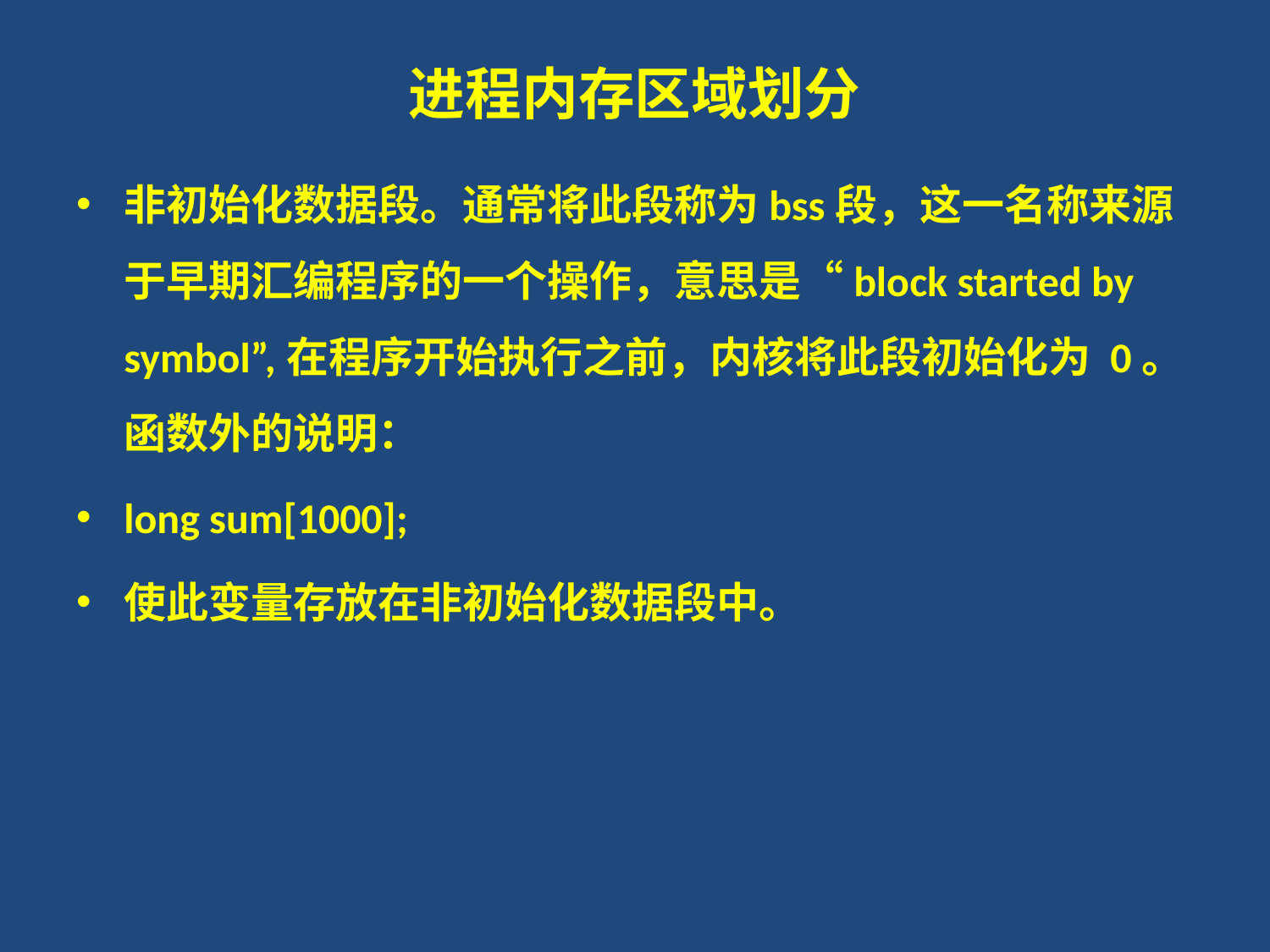

# 进程内存区域划分
非初始化数据段。通常将此段称为bss段，这一名称来源于早期汇编程序的一个操作，意思是“block started by symbol”,在程序开始执行之前，内核将此段初始化为 0。函数外的说明：
long sum[1000];
使此变量存放在非初始化数据段中。